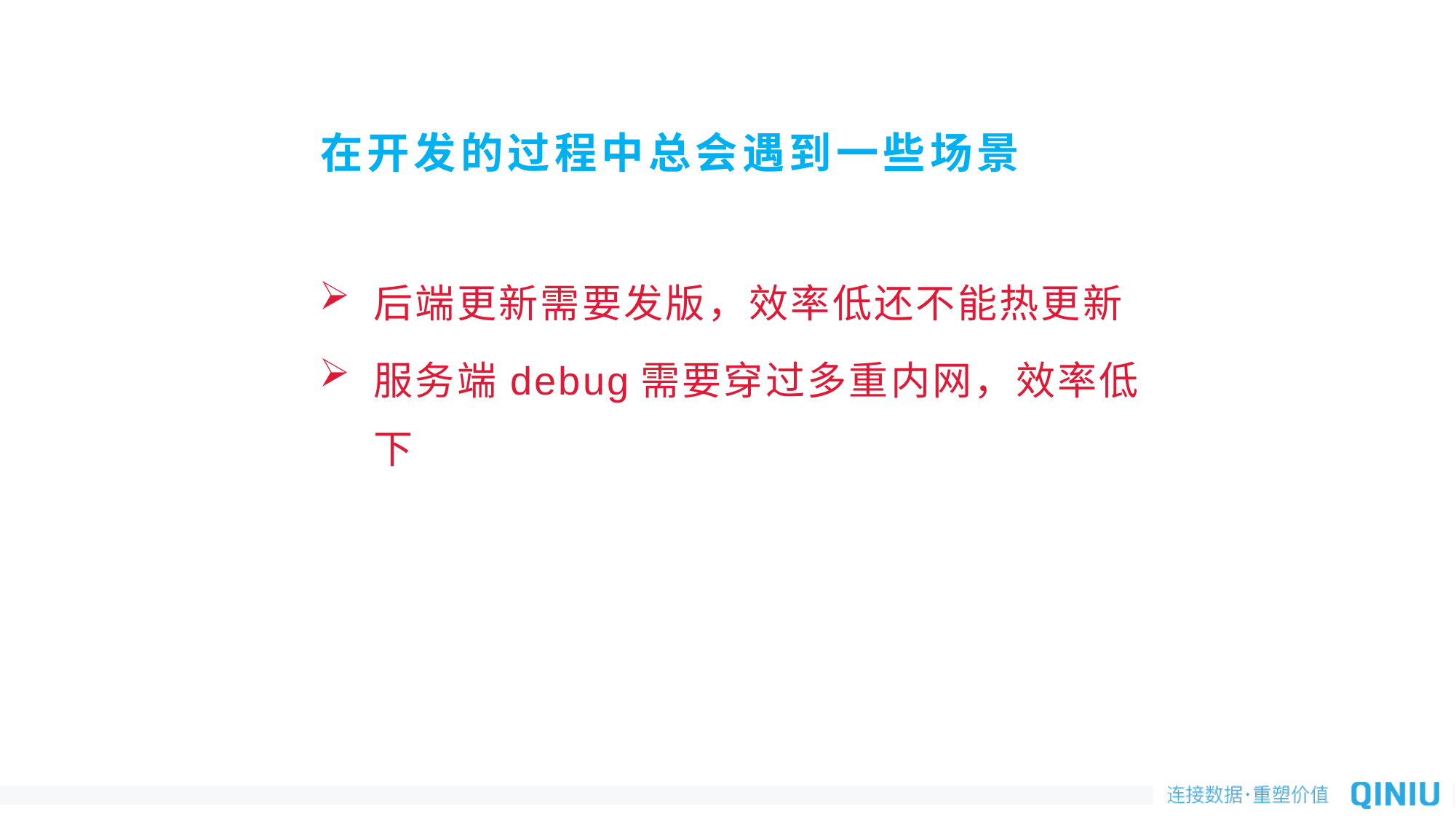

# 在开发的过程中总会遇到一些场景
后端更新需要发版，效率低还不能热更新
服务端debug需要穿过多重内网，效率低下